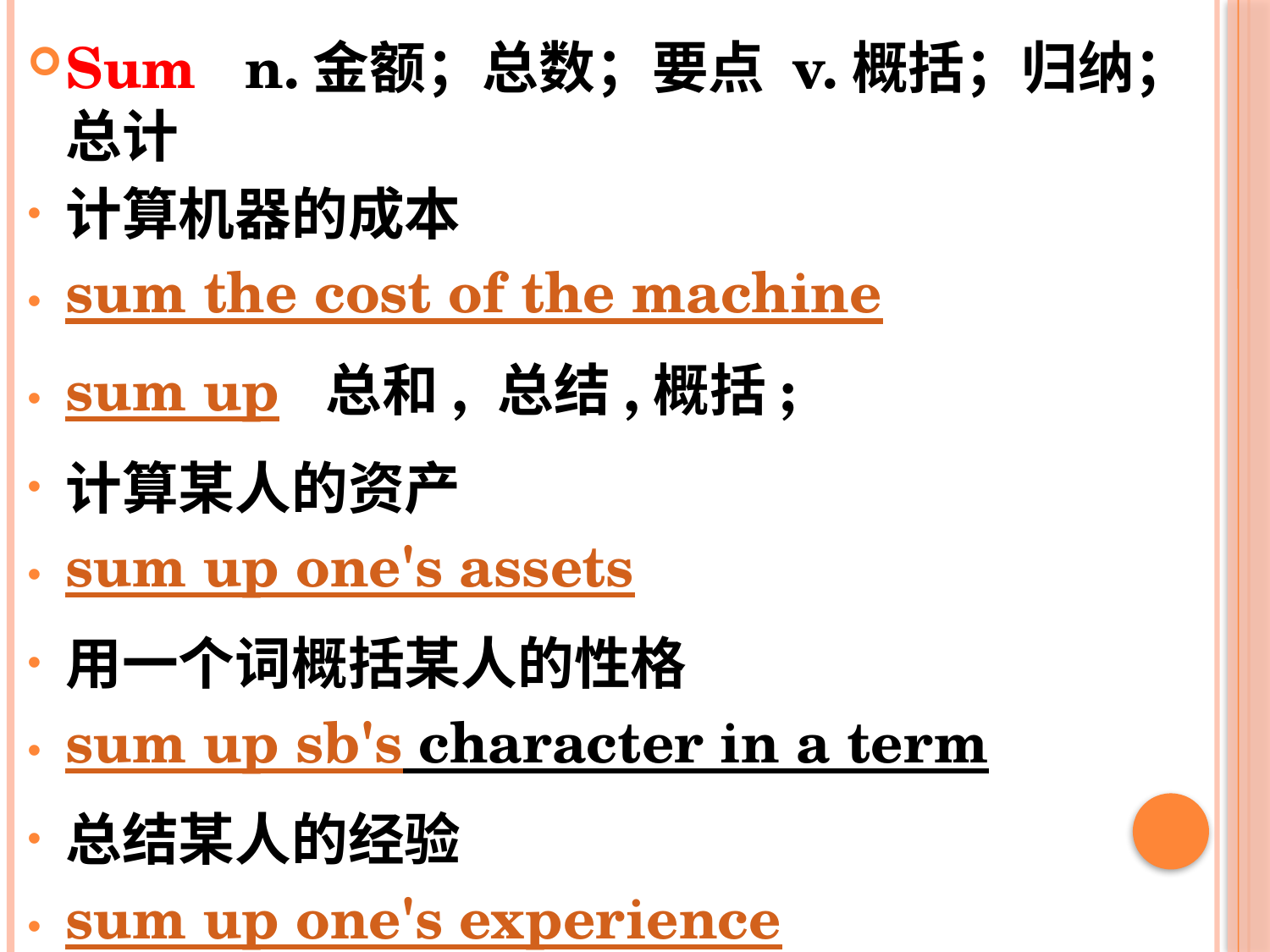

Sum   n.金额；总数；要点 v.概括；归纳；总计
计算机器的成本
sum the cost of the machine
sum up  总和, 总结,概括;
计算某人的资产
sum up one's assets
用一个词概括某人的性格
sum up sb's character in a term
总结某人的经验
sum up one's experience